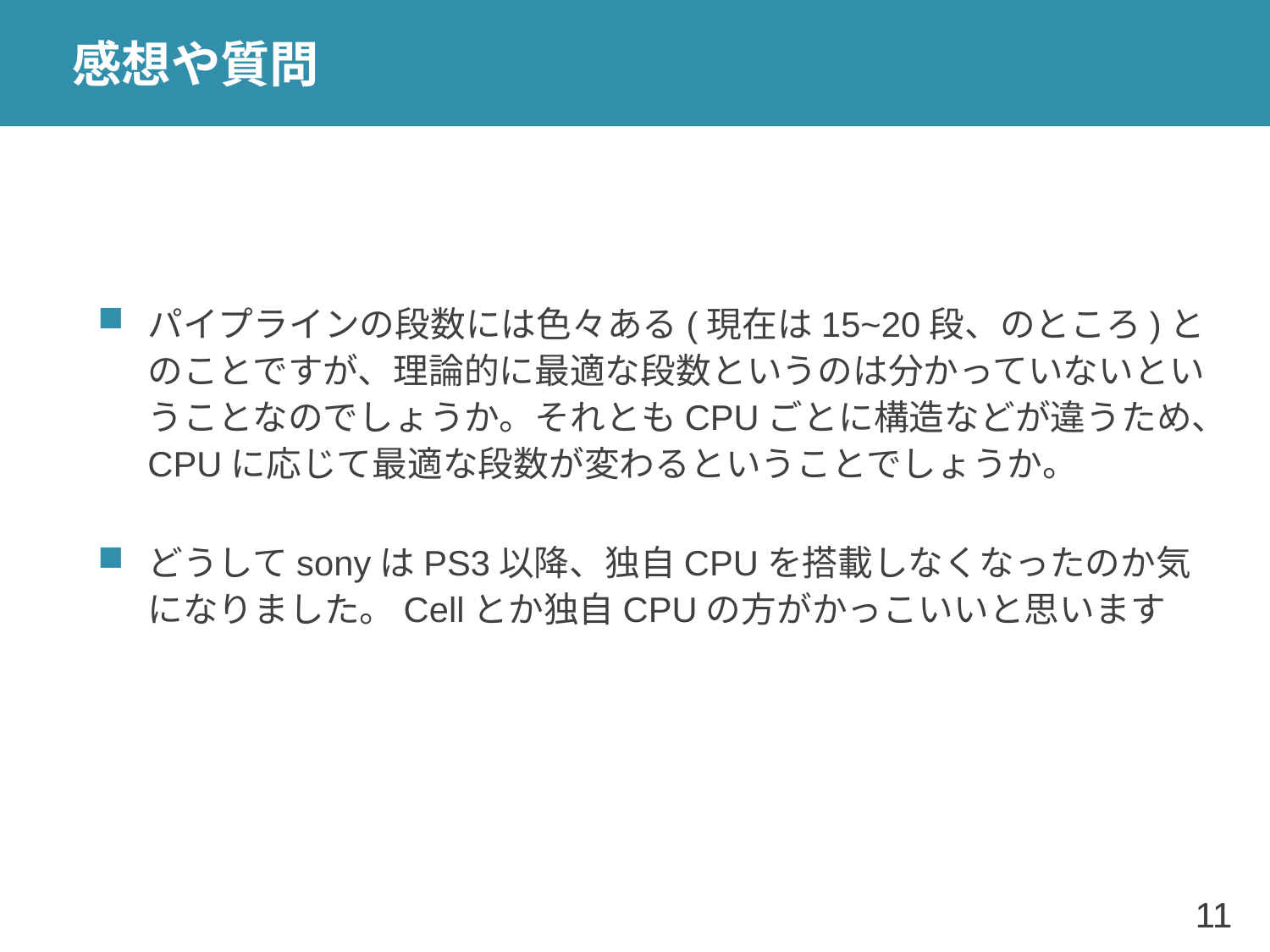

# 感想や質問
パイプラインの段数には色々ある(現在は15~20段、のところ)とのことですが、理論的に最適な段数というのは分かっていないということなのでしょうか。それともCPUごとに構造などが違うため、CPUに応じて最適な段数が変わるということでしょうか。
どうしてsonyはPS3以降、独自CPUを搭載しなくなったのか気になりました。Cellとか独自CPUの方がかっこいいと思います